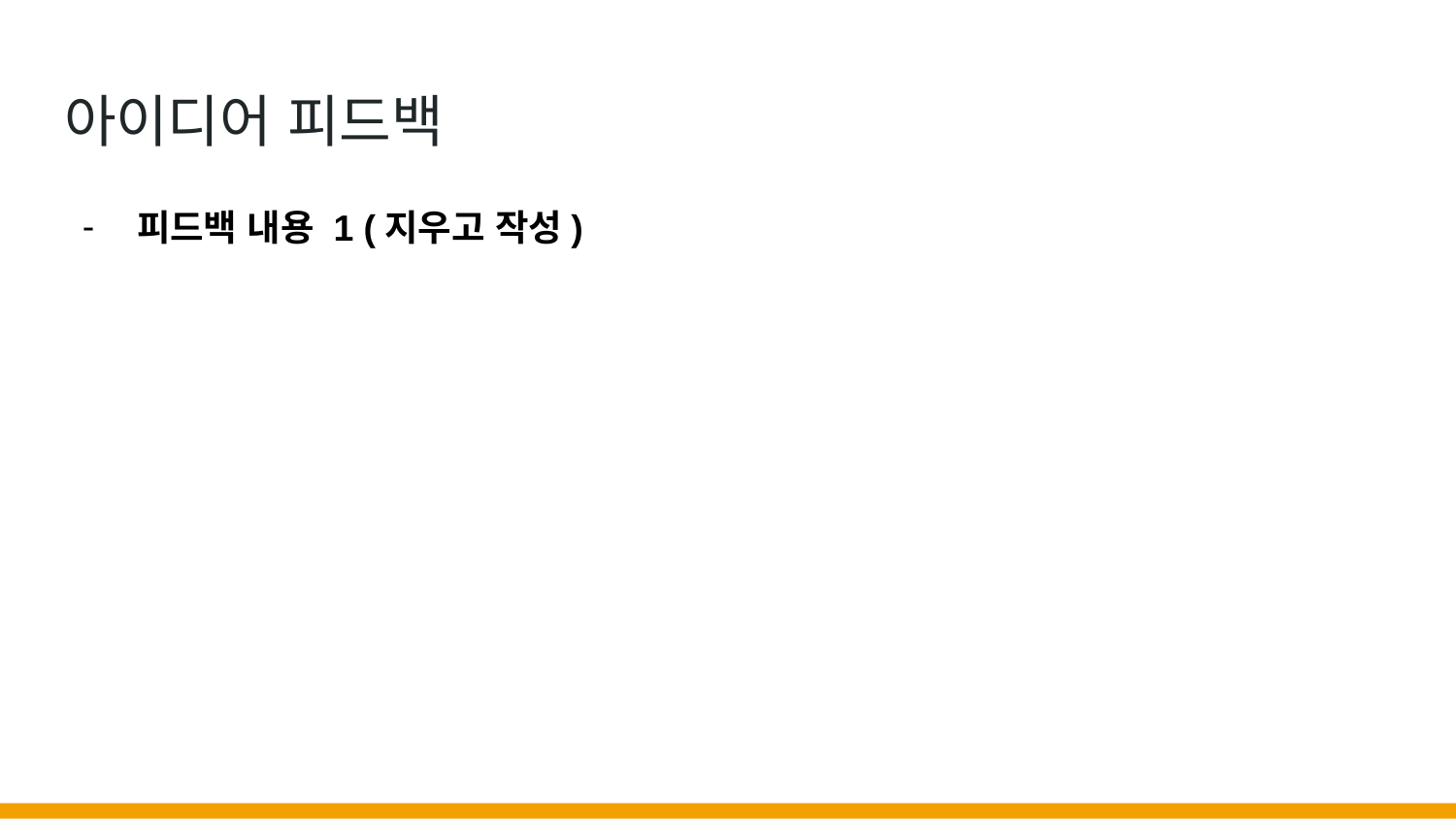

# 아이디어 피드백
피드백 내용 1 (지우고 작성)